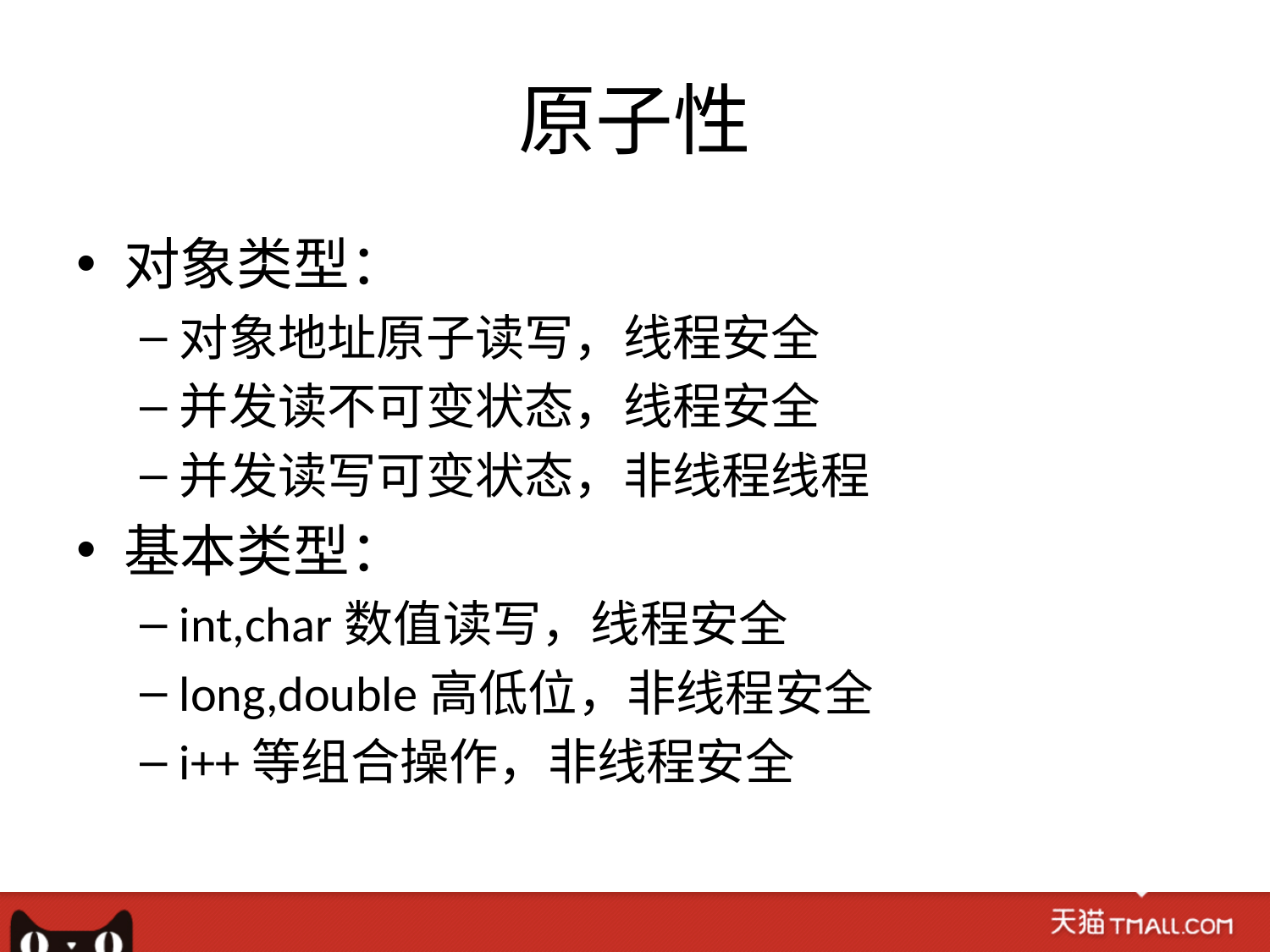

# 原子性
对象类型：
对象地址原子读写，线程安全
并发读不可变状态，线程安全
并发读写可变状态，非线程线程
基本类型：
int,char数值读写，线程安全
long,double高低位，非线程安全
i++等组合操作，非线程安全